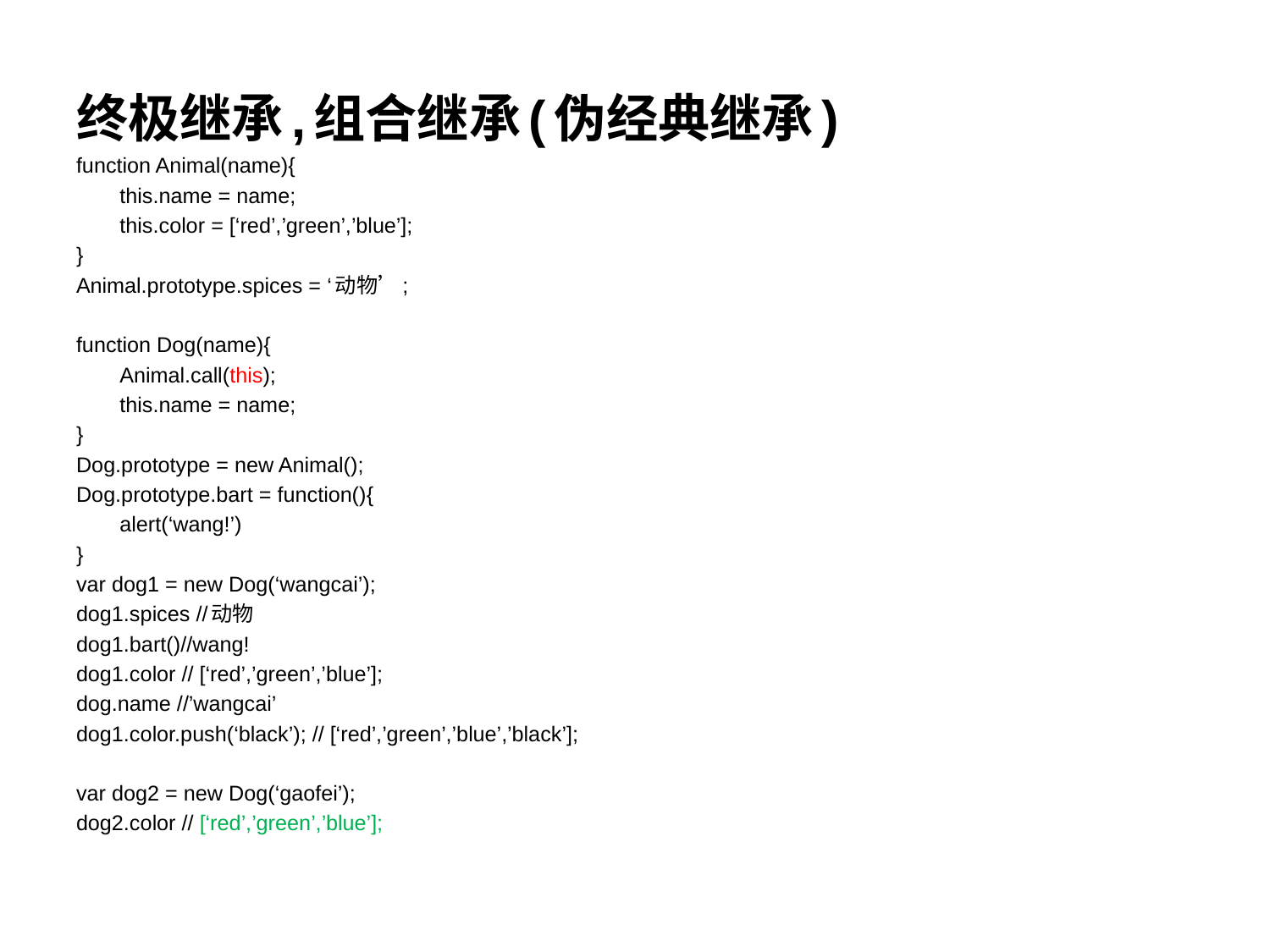

终极继承,组合继承(伪经典继承)
function Animal(name){
	this.name = name;
	this.color = [‘red’,’green’,’blue’];
}
Animal.prototype.spices = ‘动物’;

function Dog(name){
	Animal.call(this);
	this.name = name;
}
Dog.prototype = new Animal();
Dog.prototype.bart = function(){
	alert(‘wang!’)
}
var dog1 = new Dog(‘wangcai’);
dog1.spices //动物
dog1.bart()//wang!
dog1.color // [‘red’,’green’,’blue’];
dog.name //’wangcai’
dog1.color.push(‘black’); // [‘red’,’green’,’blue’,’black’];

var dog2 = new Dog(‘gaofei’);
dog2.color // [‘red’,’green’,’blue’];